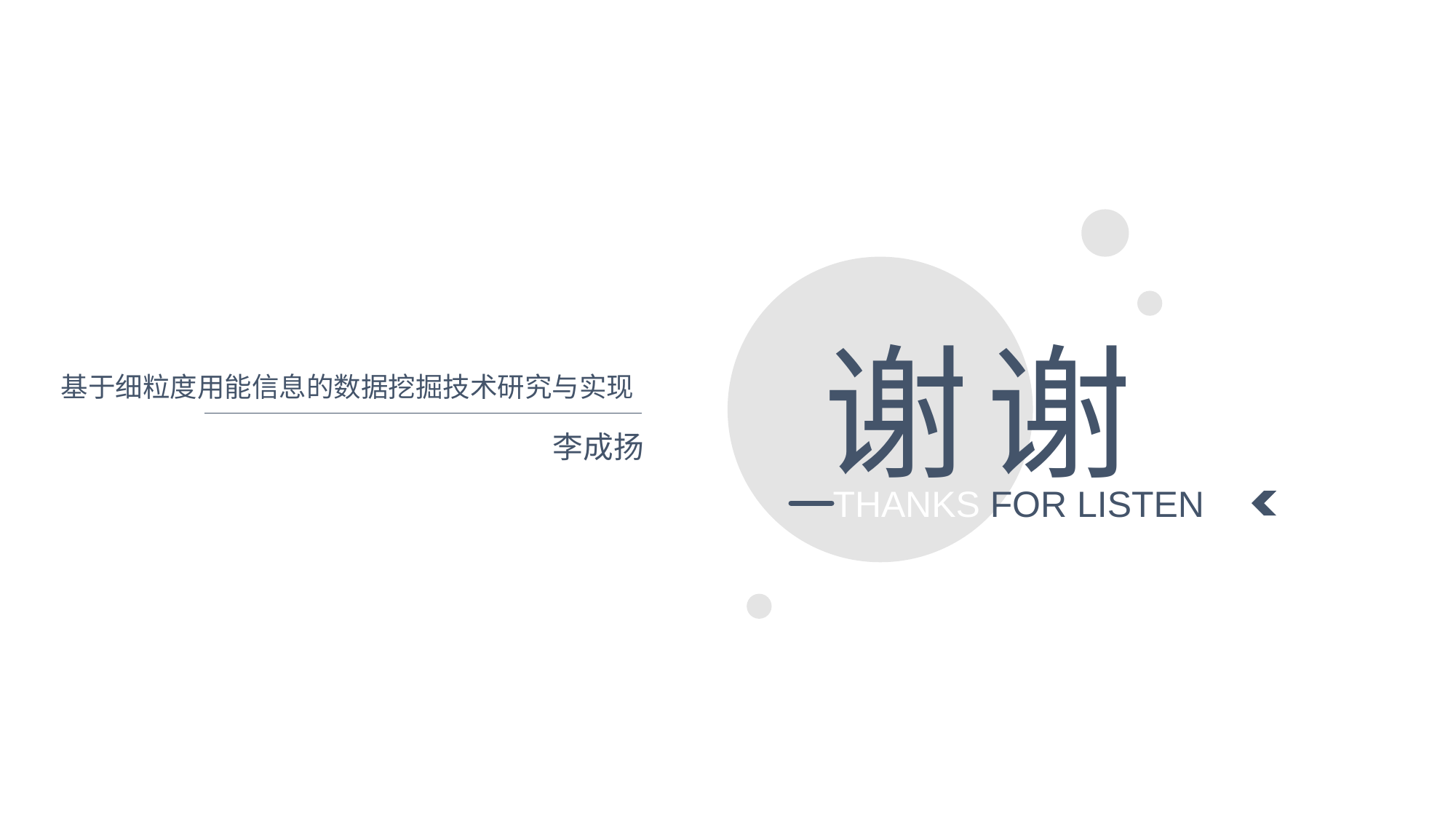

谢
谢
基于细粒度用能信息的数据挖掘技术研究与实现
李成扬
THANKS FOR LISTEN